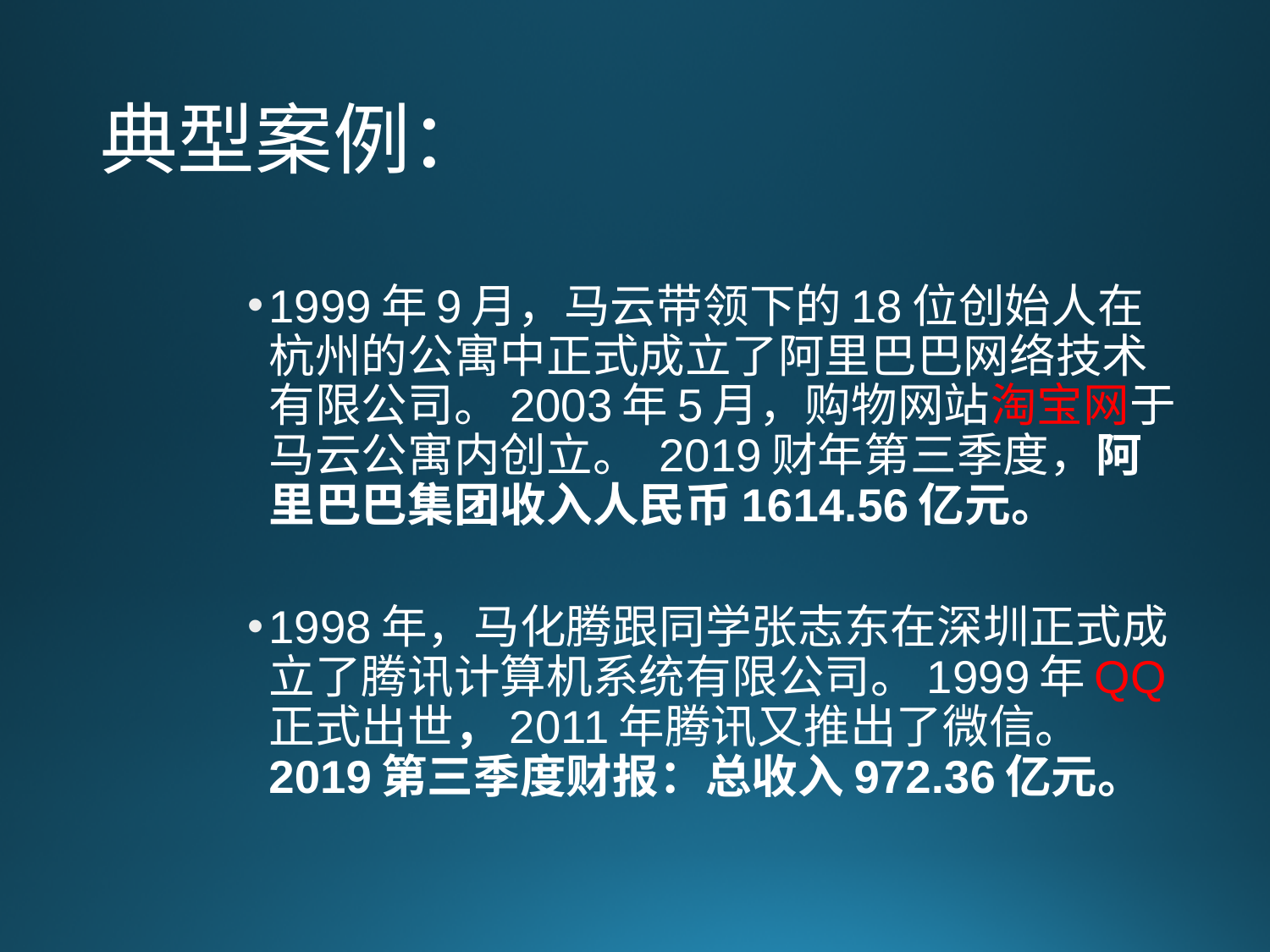

# 典型案例：
1999年9月，马云带领下的18位创始人在杭州的公寓中正式成立了阿里巴巴网络技术有限公司。2003年5月，购物网站淘宝网于马云公寓内创立。 2019财年第三季度，阿里巴巴集团收入人民币1614.56亿元。

1998年，马化腾跟同学张志东在深圳正式成立了腾讯计算机系统有限公司。1999年QQ正式出世，2011年腾讯又推出了微信。 2019第三季度财报：总收入972.36亿元。